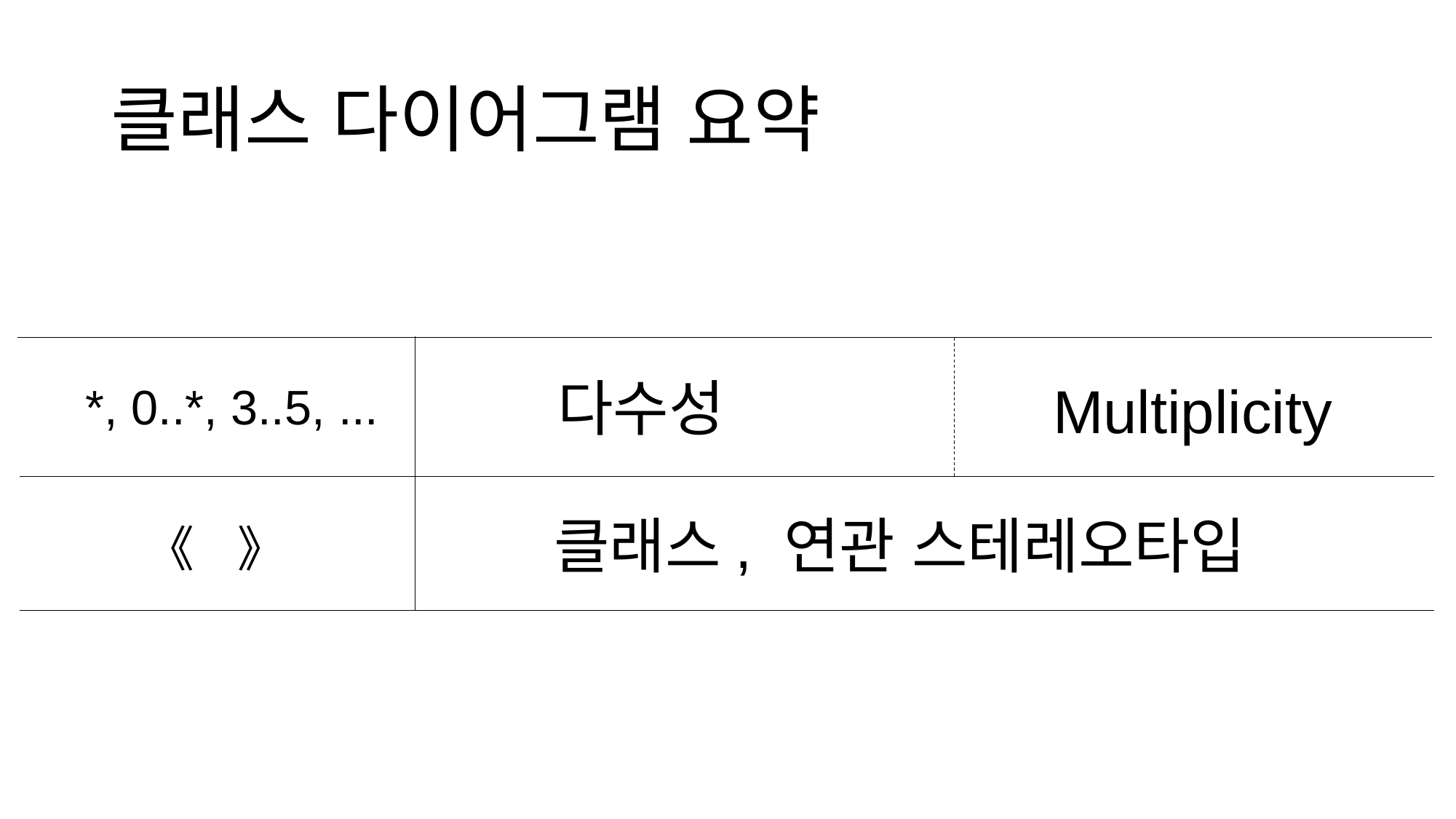

# 클래스 다이어그램 요약
다수성
Multiplicity
*, 0..*, 3..5, ...
클래스, 연관 스테레오타입
《    》